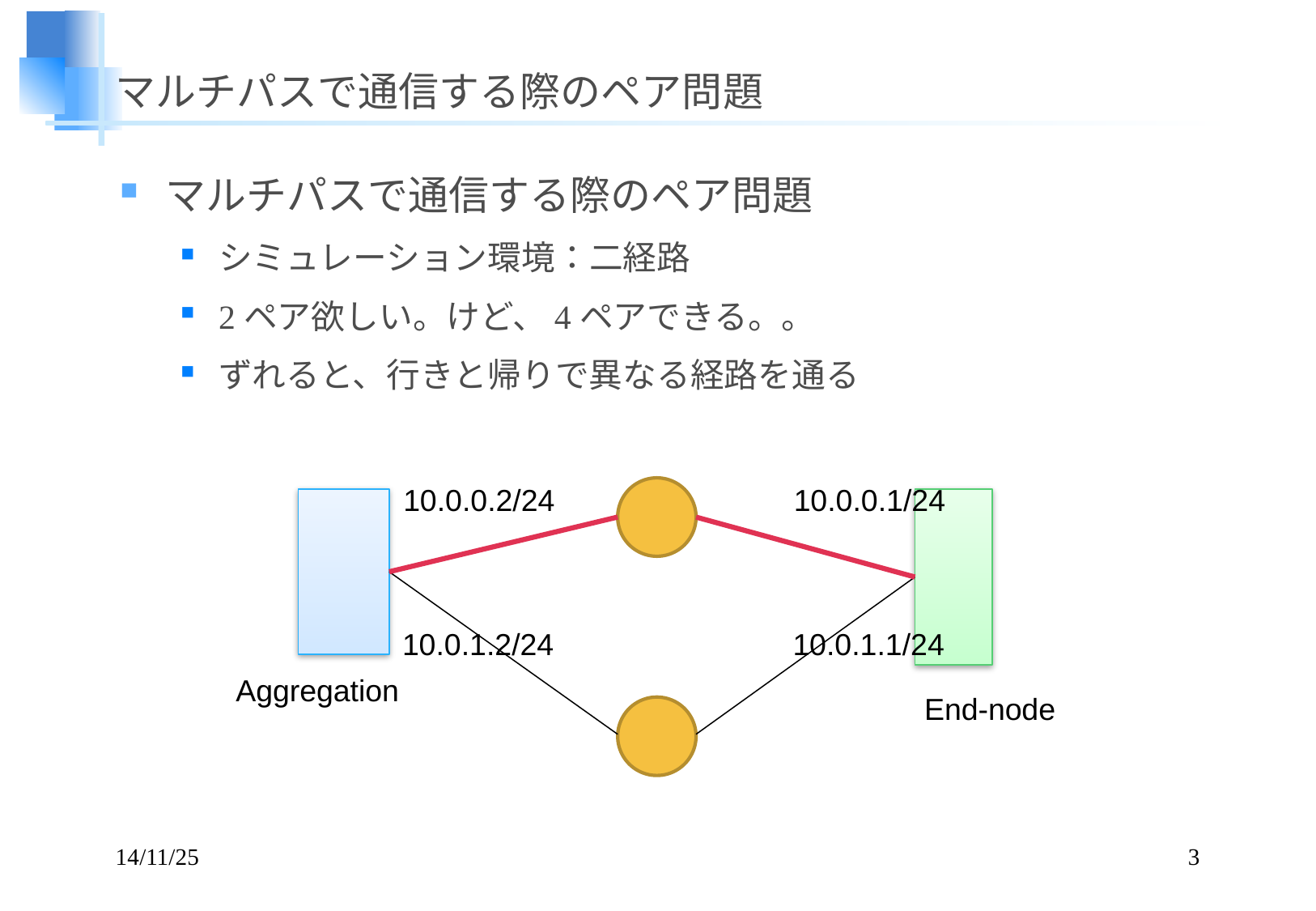

# マルチパスで通信する際のペア問題
マルチパスで通信する際のペア問題
シミュレーション環境：二経路
2ペア欲しい。けど、4ペアできる。。
ずれると、行きと帰りで異なる経路を通る
10.0.0.2/24
10.0.0.1/24

10.0.1.2/24
10.0.1.1/24
Aggregation
End-node

14/11/25
3